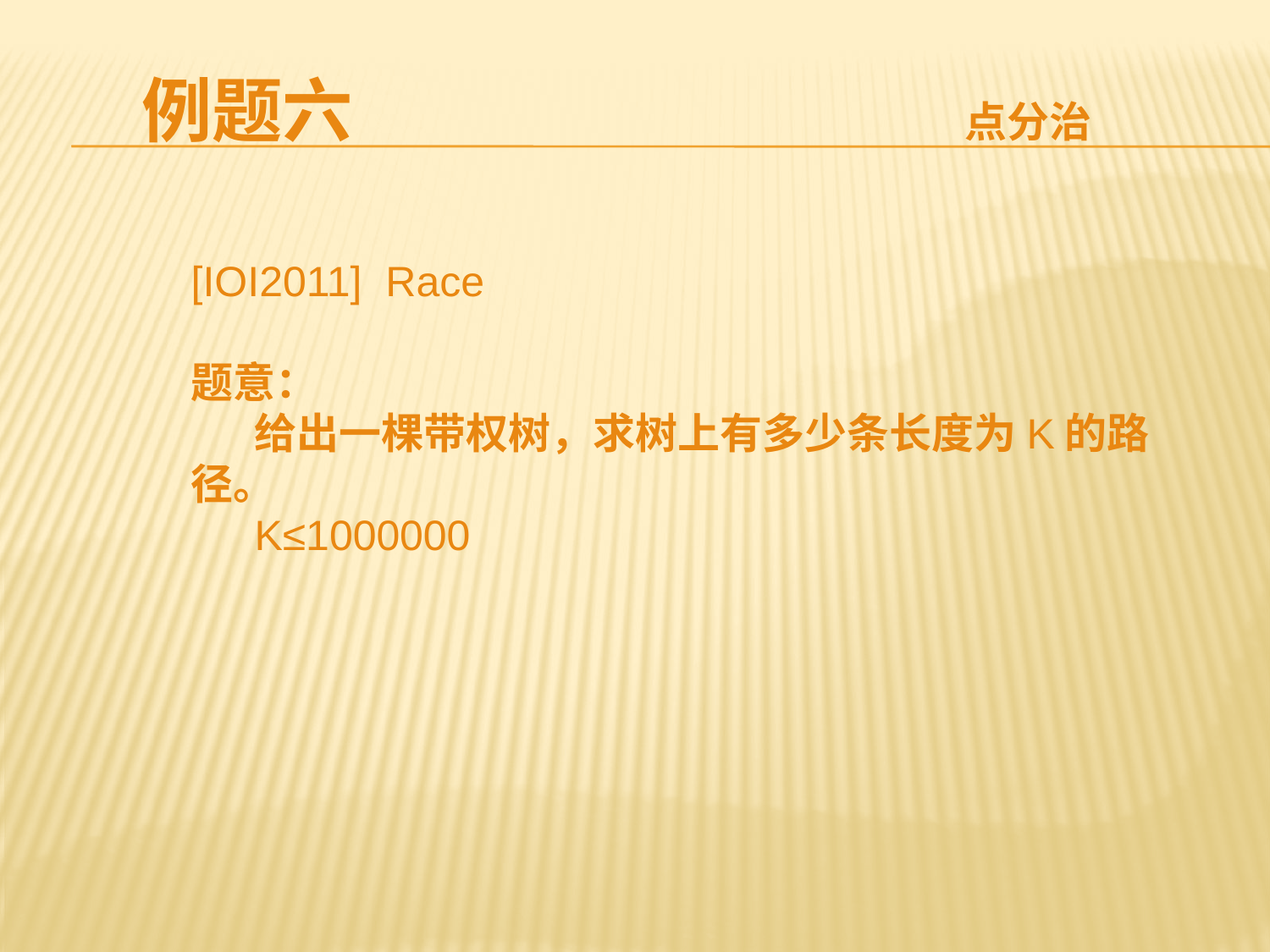

例题六
点分治
[IOI2011]  Race

题意：
给出一棵带权树，求树上有多少条长度为K的路径。
K≤1000000